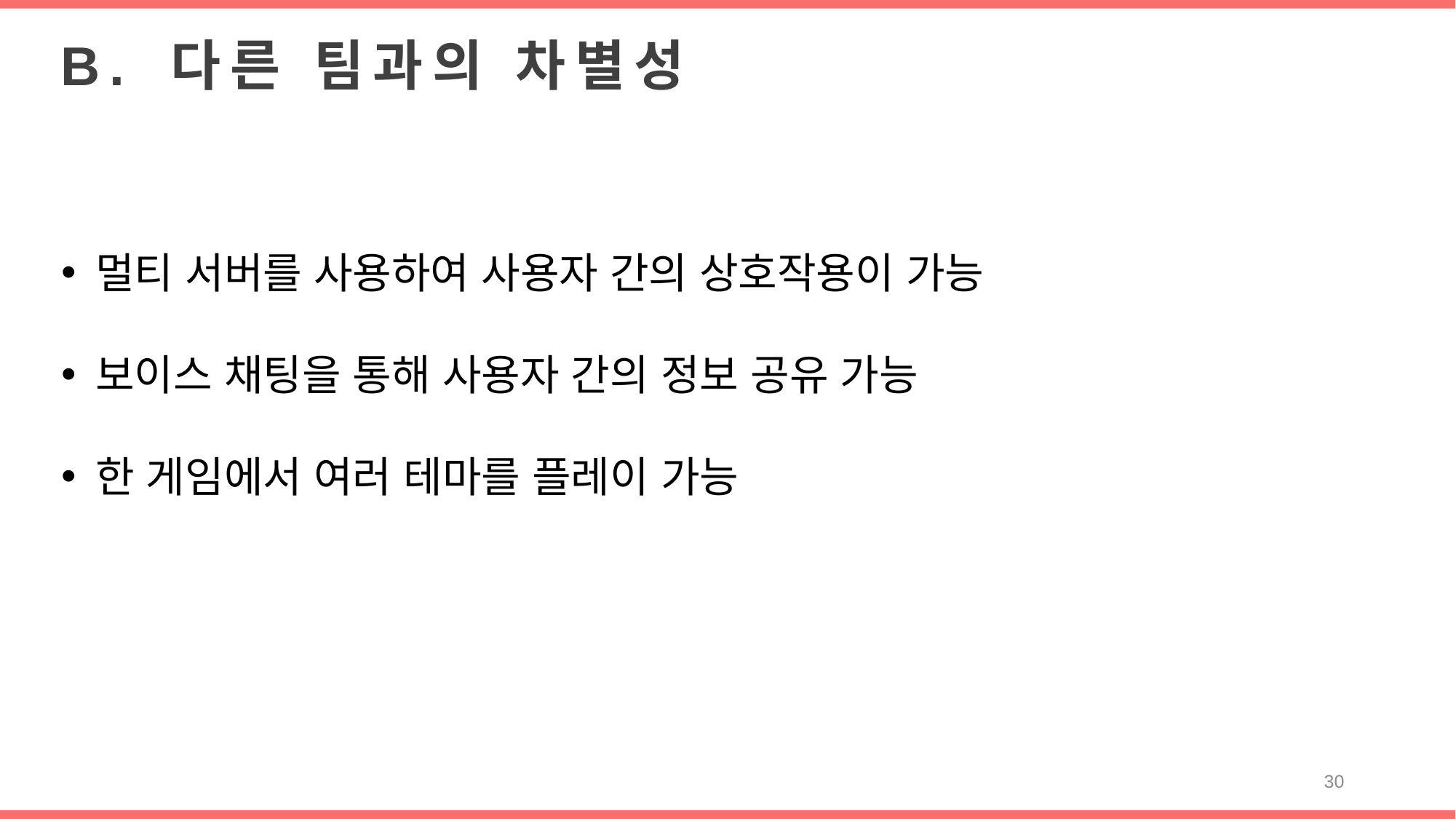

B. 다른 팀과의 차별성

멀티 서버를 사용하여 사용자 간의 상호작용이 가능
보이스 채팅을 통해 사용자 간의 정보 공유 가능
한 게임에서 여러 테마를 플레이 가능

30